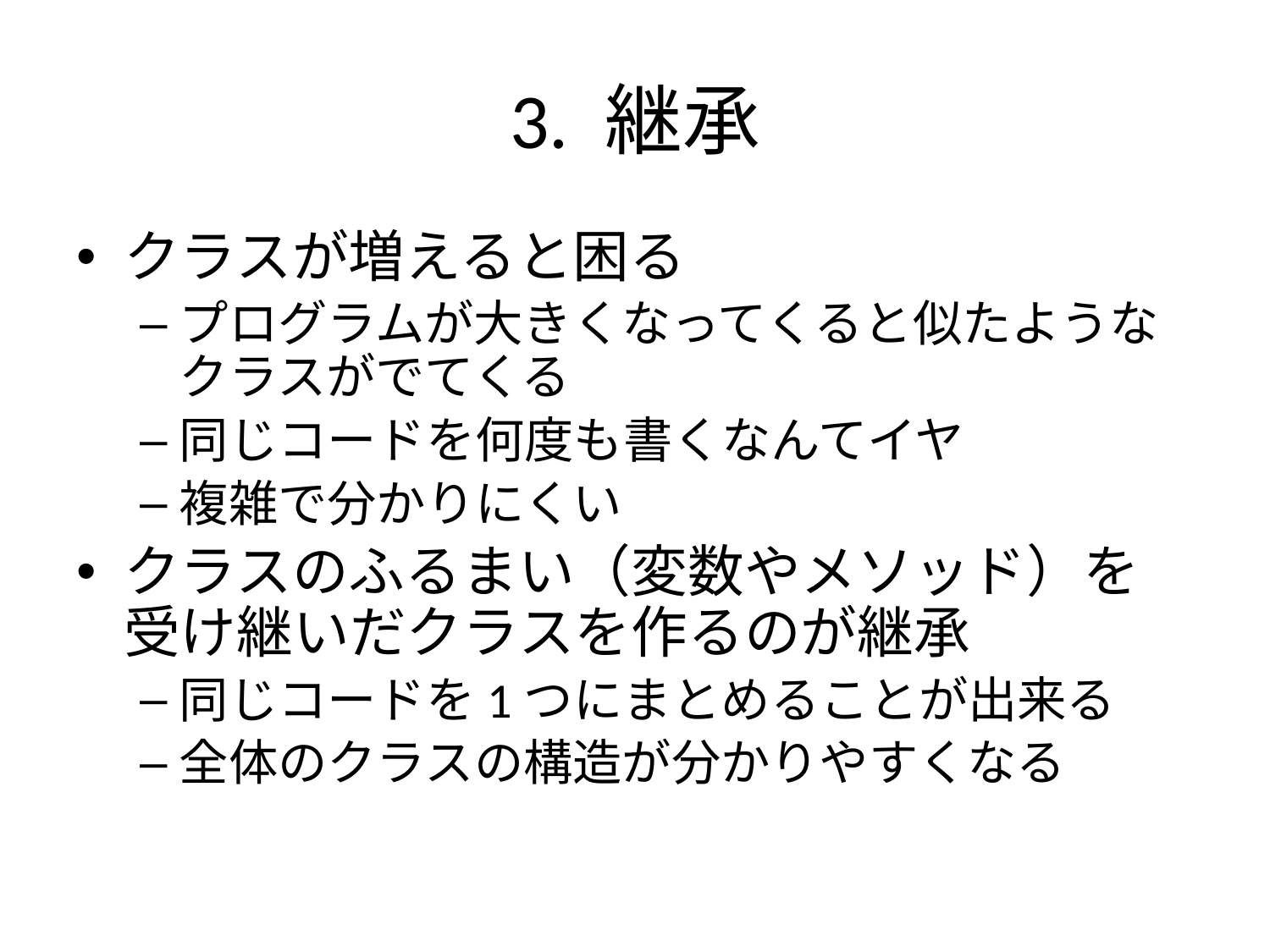

# 3. 継承
クラスが増えると困る
プログラムが大きくなってくると似たようなクラスがでてくる
同じコードを何度も書くなんてイヤ
複雑で分かりにくい
クラスのふるまい（変数やメソッド）を受け継いだクラスを作るのが継承
同じコードを1つにまとめることが出来る
全体のクラスの構造が分かりやすくなる